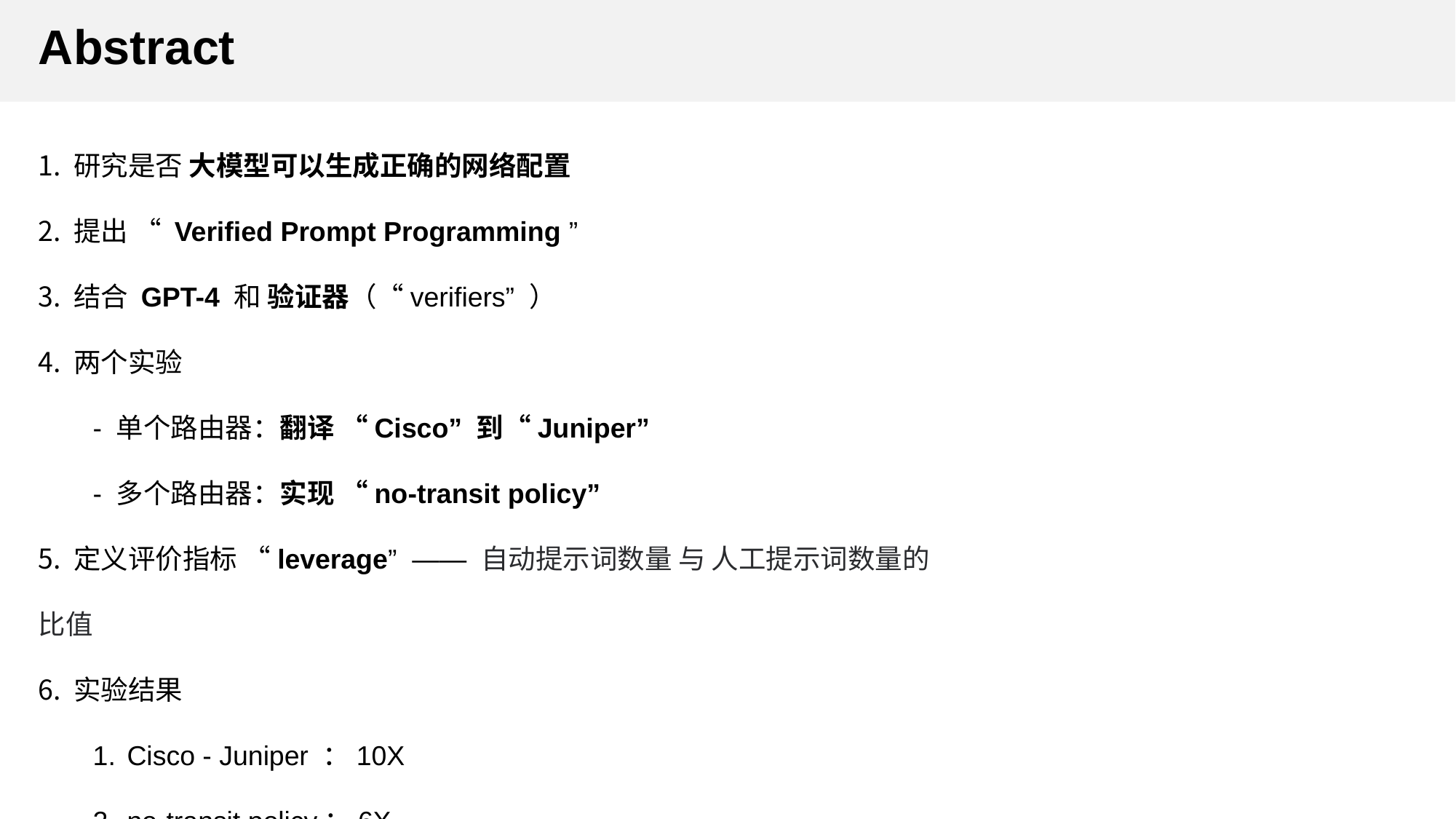

# Abstract
 研究是否 大模型可以生成正确的网络配置
 提出 “ Verified Prompt Programming ”
 结合 GPT-4 和 验证器（“verifiers” ）
 两个实验
- 单个路由器：翻译 “Cisco” 到“Juniper”
- 多个路由器：实现 “no-transit policy”
 定义评价指标 “leverage”  —— 自动提示词数量 与 人工提示词数量的比值
 实验结果
Cisco - Juniper ：10X
no-transit policy：6X